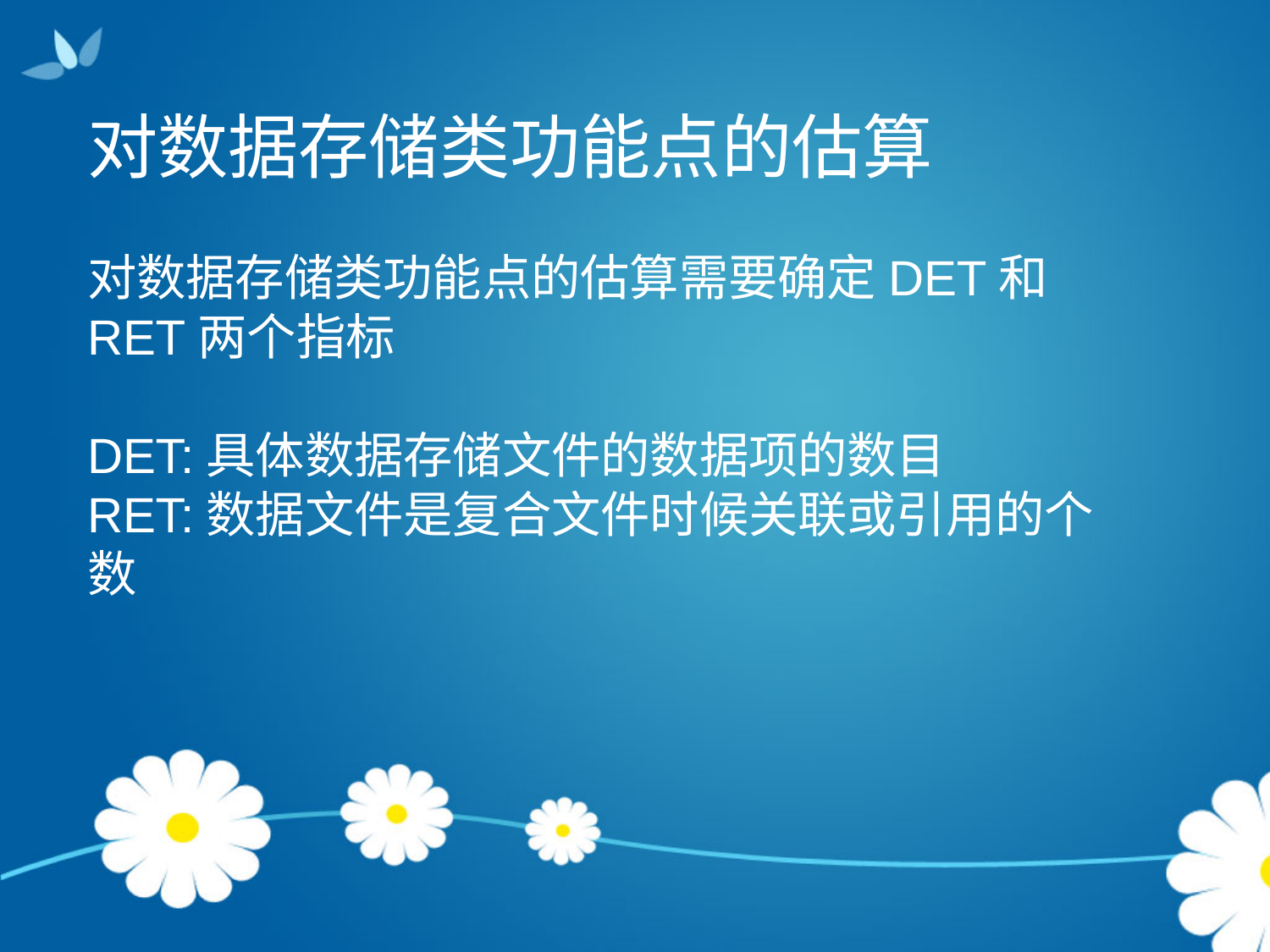

对数据存储类功能点的估算

对数据存储类功能点的估算需要确定DET和RET两个指标

DET:具体数据存储文件的数据项的数目
RET:数据文件是复合文件时候关联或引用的个数